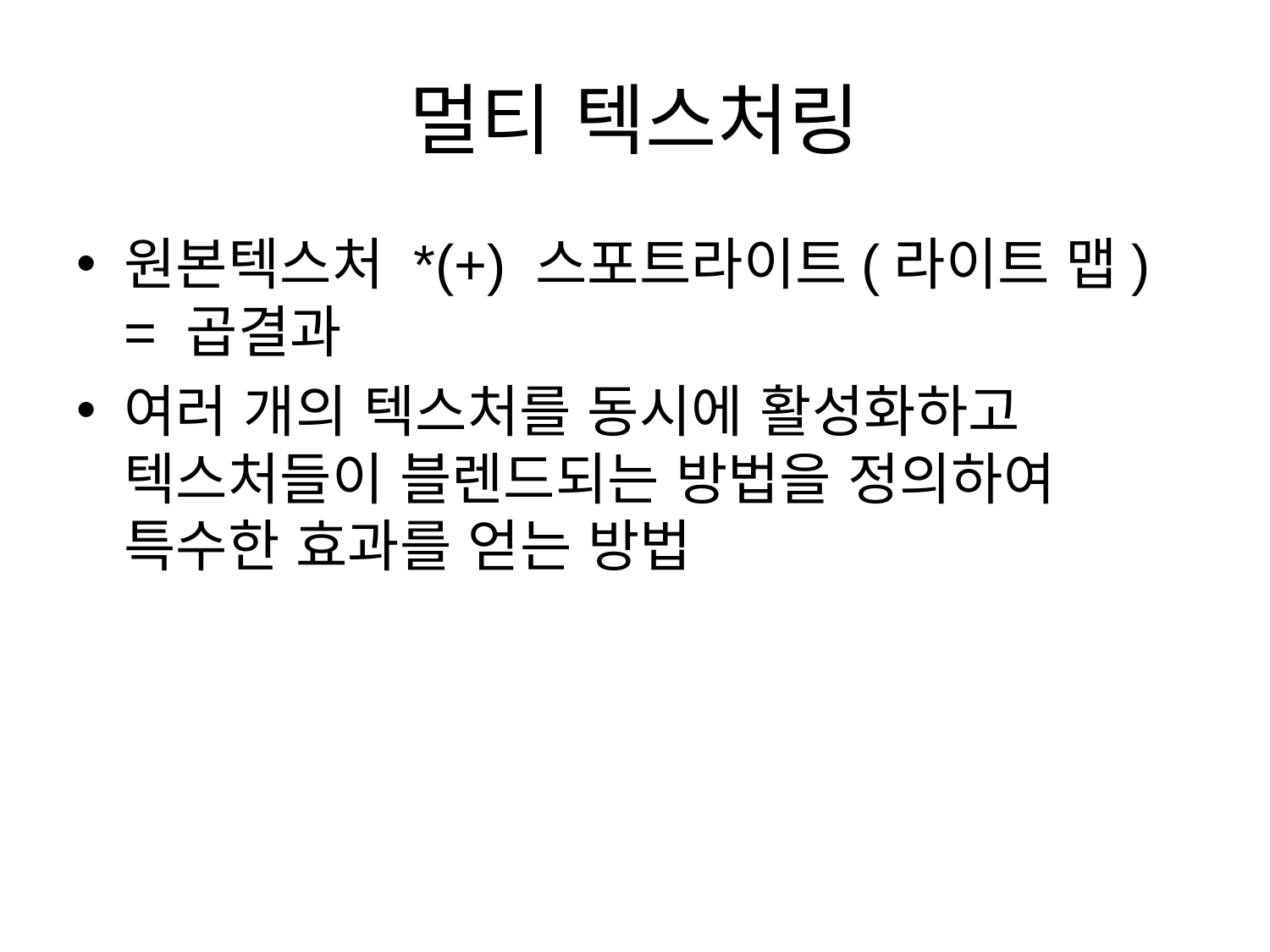

# 멀티 텍스처링
원본텍스처 *(+) 스포트라이트(라이트 맵) = 곱결과
여러 개의 텍스처를 동시에 활성화하고 텍스처들이 블렌드되는 방법을 정의하여 특수한 효과를 얻는 방법